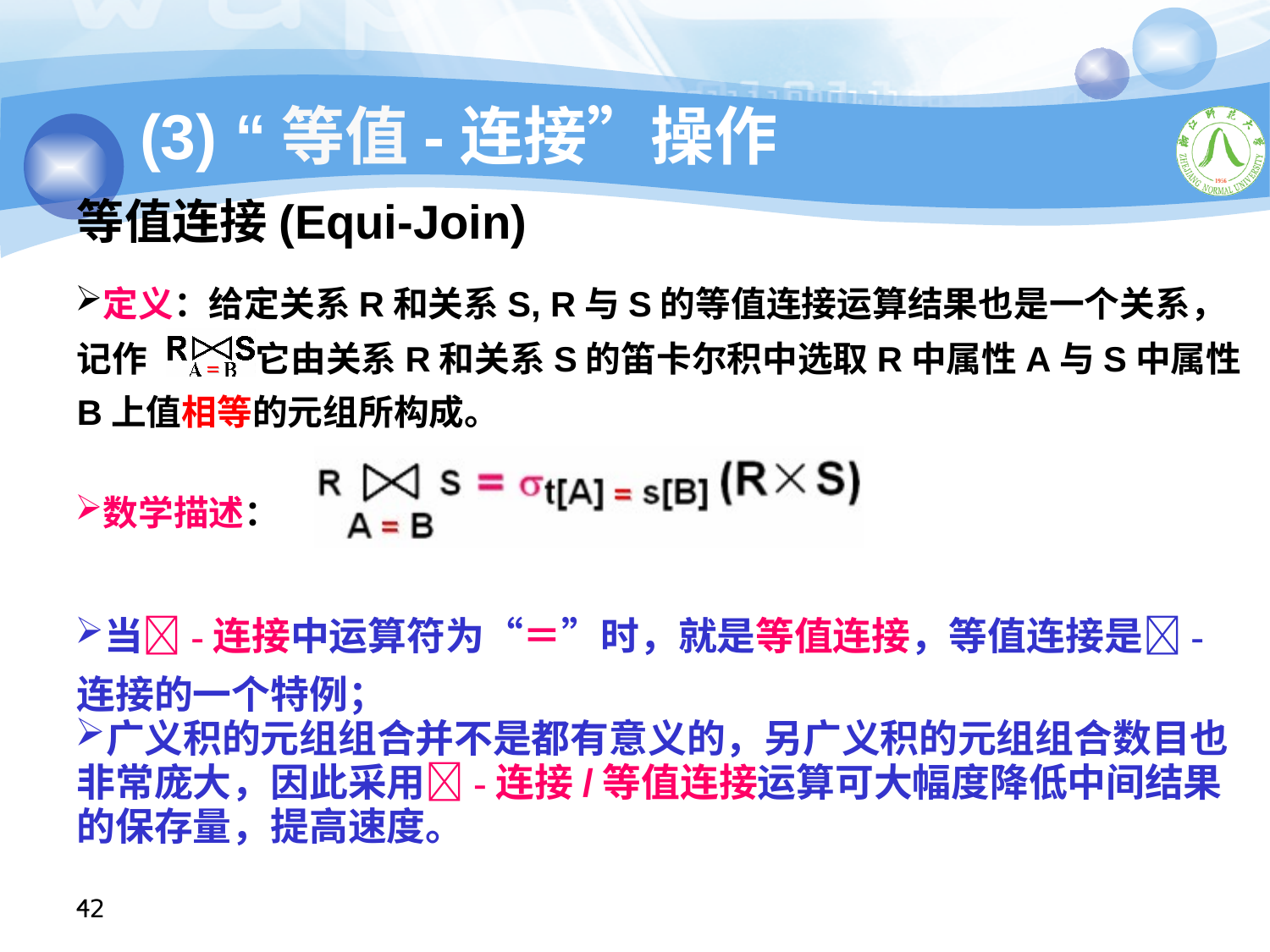

# (3) “等值-连接”操作
等值连接(Equi-Join)
定义：给定关系R和关系S, R与S的等值连接运算结果也是一个关系，  记作	，  它由关系R和关系S的笛卡尔积中选取R中属性A与S中属性
B上值相等的元组所构成。

数学描述：

当θ-连接中运算符为“＝”时，就是等值连接，等值连接是θ-连接的一个特例；
广义积的元组组合并不是都有意义的，另广义积的元组组合数目也非常庞大，因此采用θ-连接/等值连接运算可大幅度降低中间结果的保存量，提高速度。

42